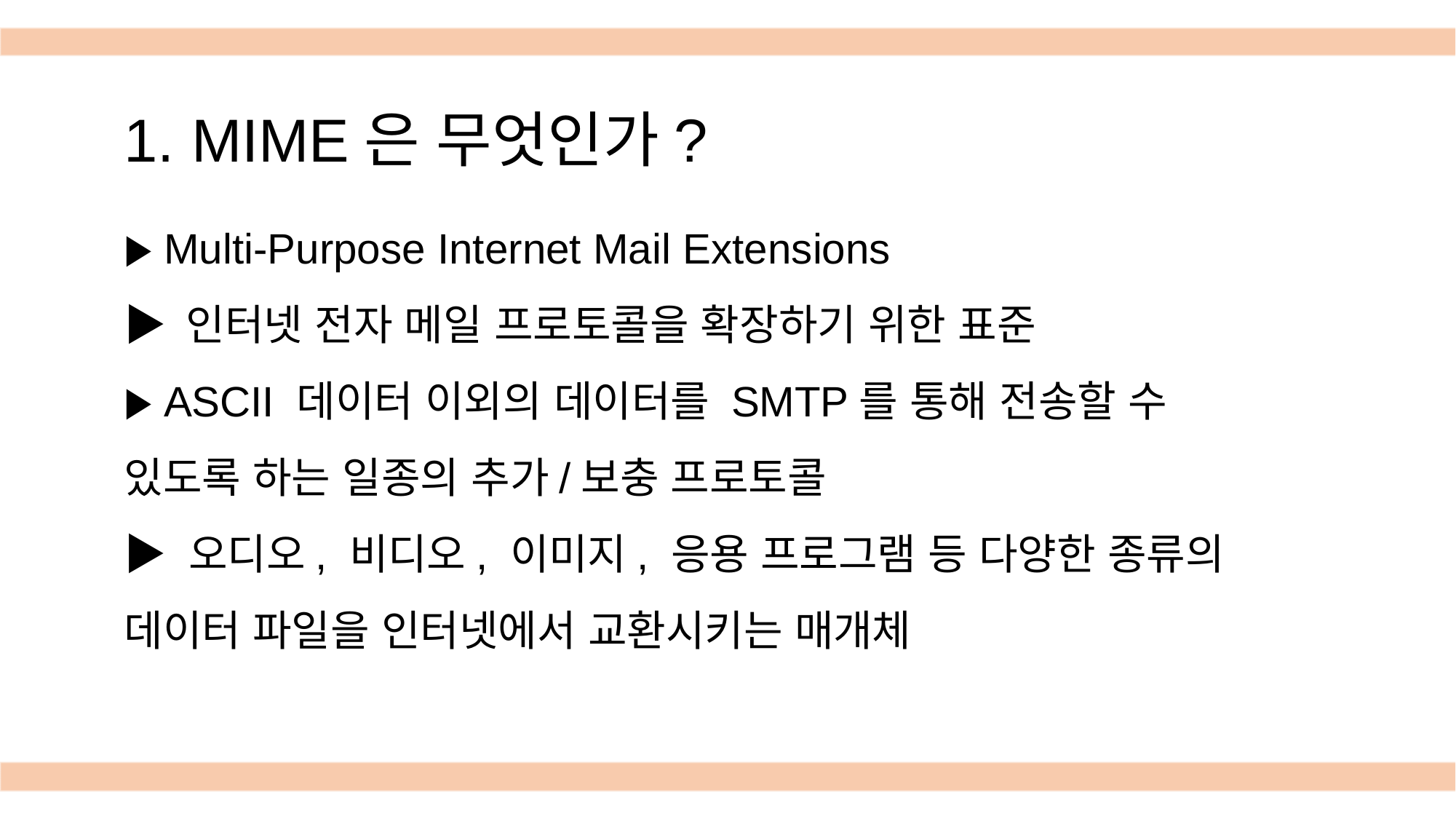

MIME은 무엇인가?
▶ Multi-Purpose Internet Mail Extensions
▶ 인터넷 전자 메일 프로토콜을 확장하기 위한 표준
▶ ASCII 데이터 이외의 데이터를 SMTP를 통해 전송할 수    있도록 하는 일종의 추가/보충 프로토콜
▶ 오디오, 비디오, 이미지, 응용 프로그램 등 다양한 종류의  데이터 파일을 인터넷에서 교환시키는 매개체